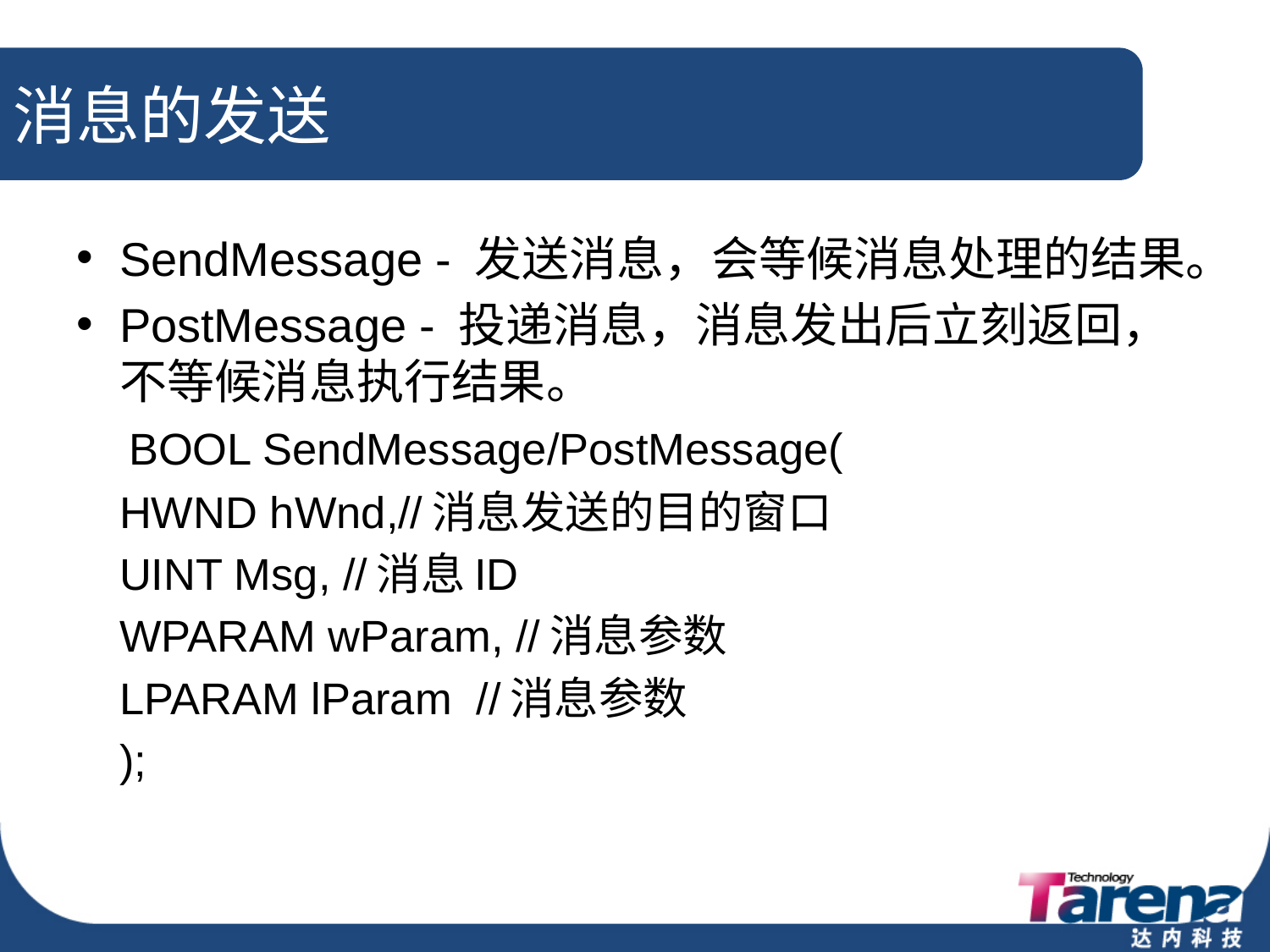

# 消息的发送
SendMessage - 发送消息，会等候消息处理的结果。
PostMessage - 投递消息，消息发出后立刻返回，不等候消息执行结果。
    BOOL SendMessage/PostMessage(
		HWND hWnd,//消息发送的目的窗口
		UINT Msg, //消息ID
		WPARAM wParam, //消息参数
		LPARAM lParam  //消息参数
	);